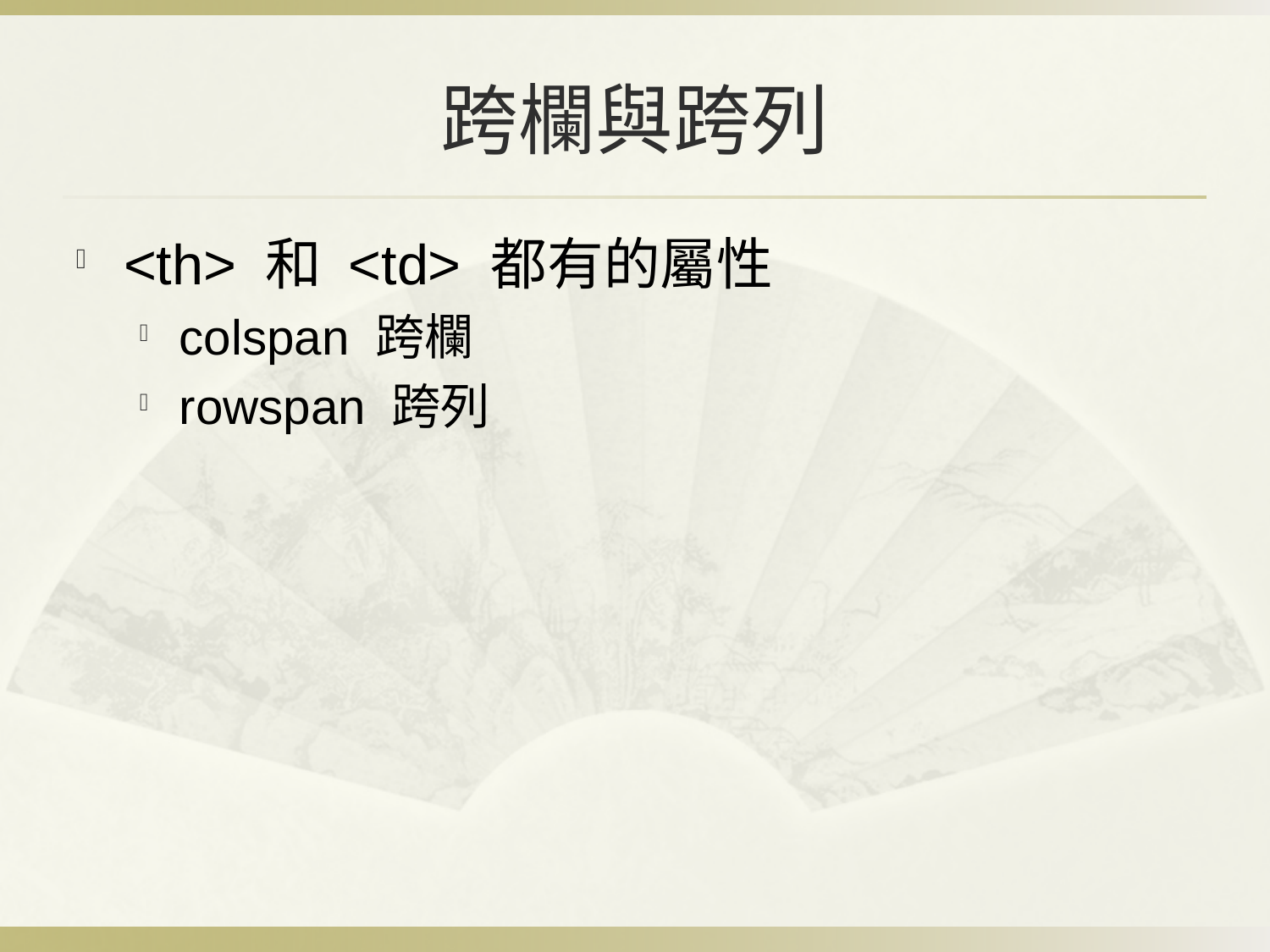

# 跨欄與跨列
<th> 和 <td> 都有的屬性
colspan 跨欄
rowspan 跨列